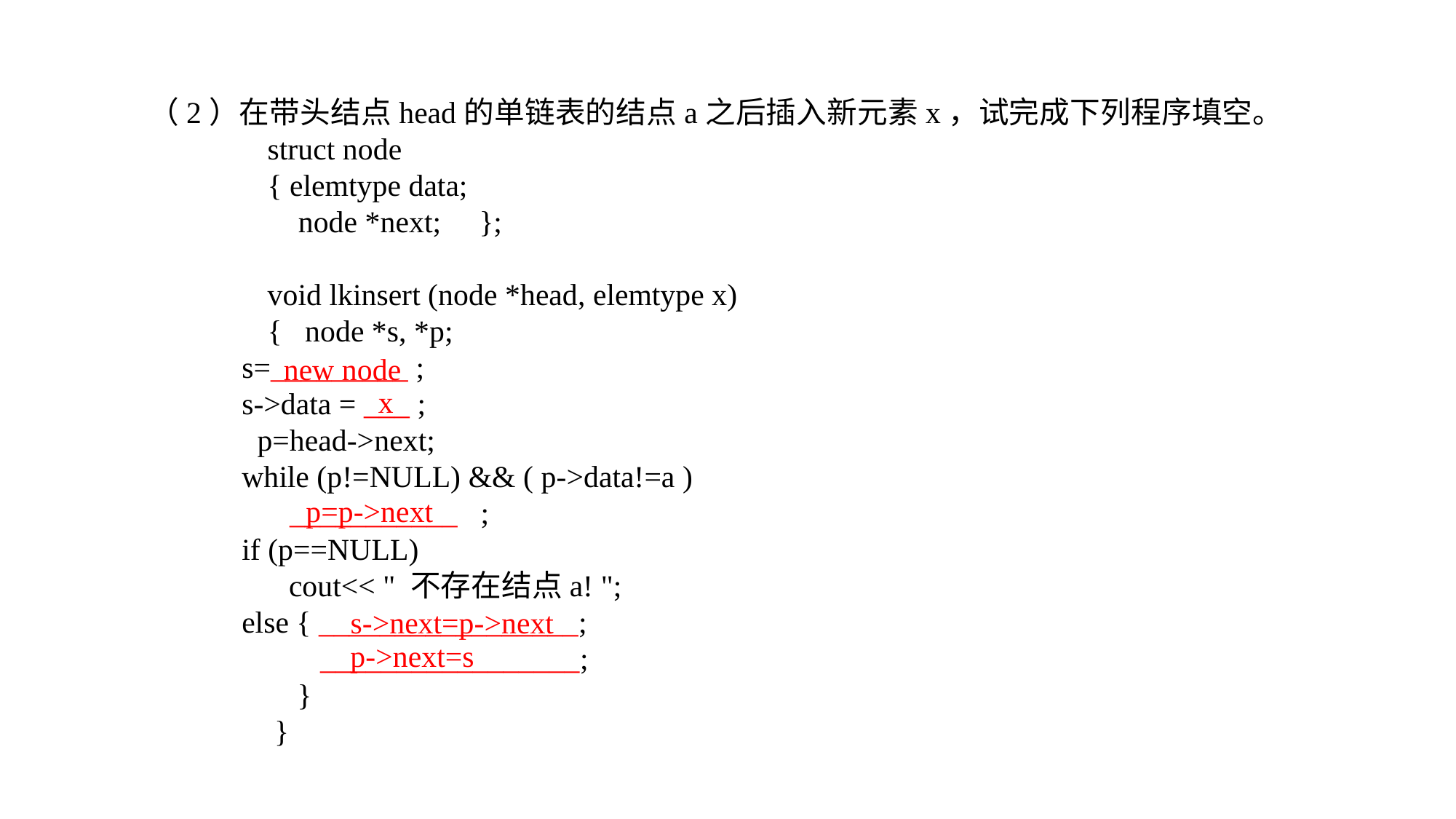

（2）在带头结点head的单链表的结点a之后插入新元素x，试完成下列程序填空。
struct node
{ elemtype data;
    node *next;     };

void lkinsert (node *head, elemtype x)
{   node *s, *p;
   s=_________ ;
   s->data = ___ ;
     p=head->next;
   while (p!=NULL) && ( p->data!=a )
   ___________   ;
   if (p==NULL)
     cout<< " 不存在结点a! ";
   else { _________________;
       _________________;
    }
 }
new node
x
p=p->next
s->next=p->next
p->next=s